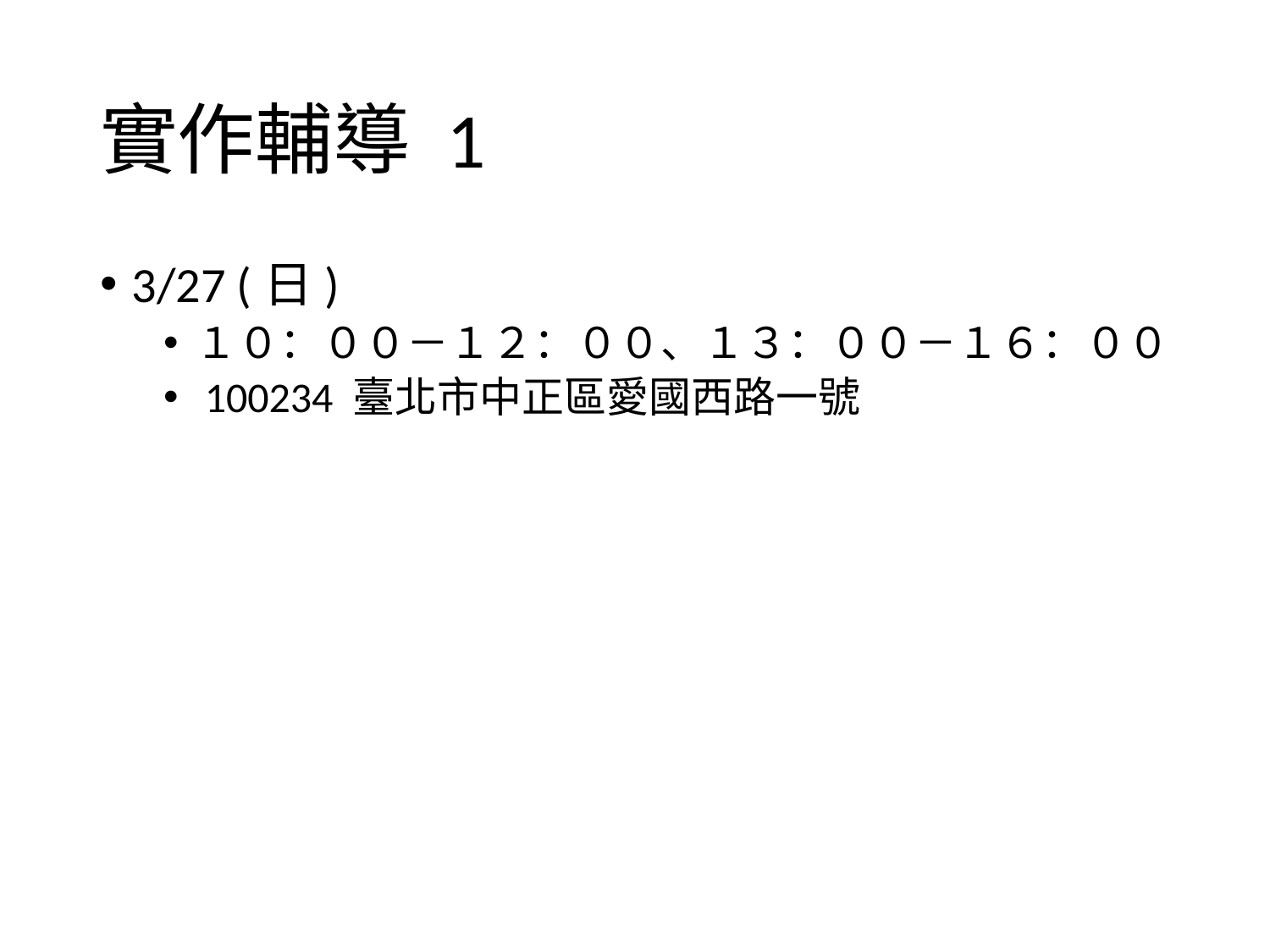

# 實作輔導 1
3/27 (日)
１０：００－１２：００、１３：００－１６：００
 100234 臺北市中正區愛國西路一號